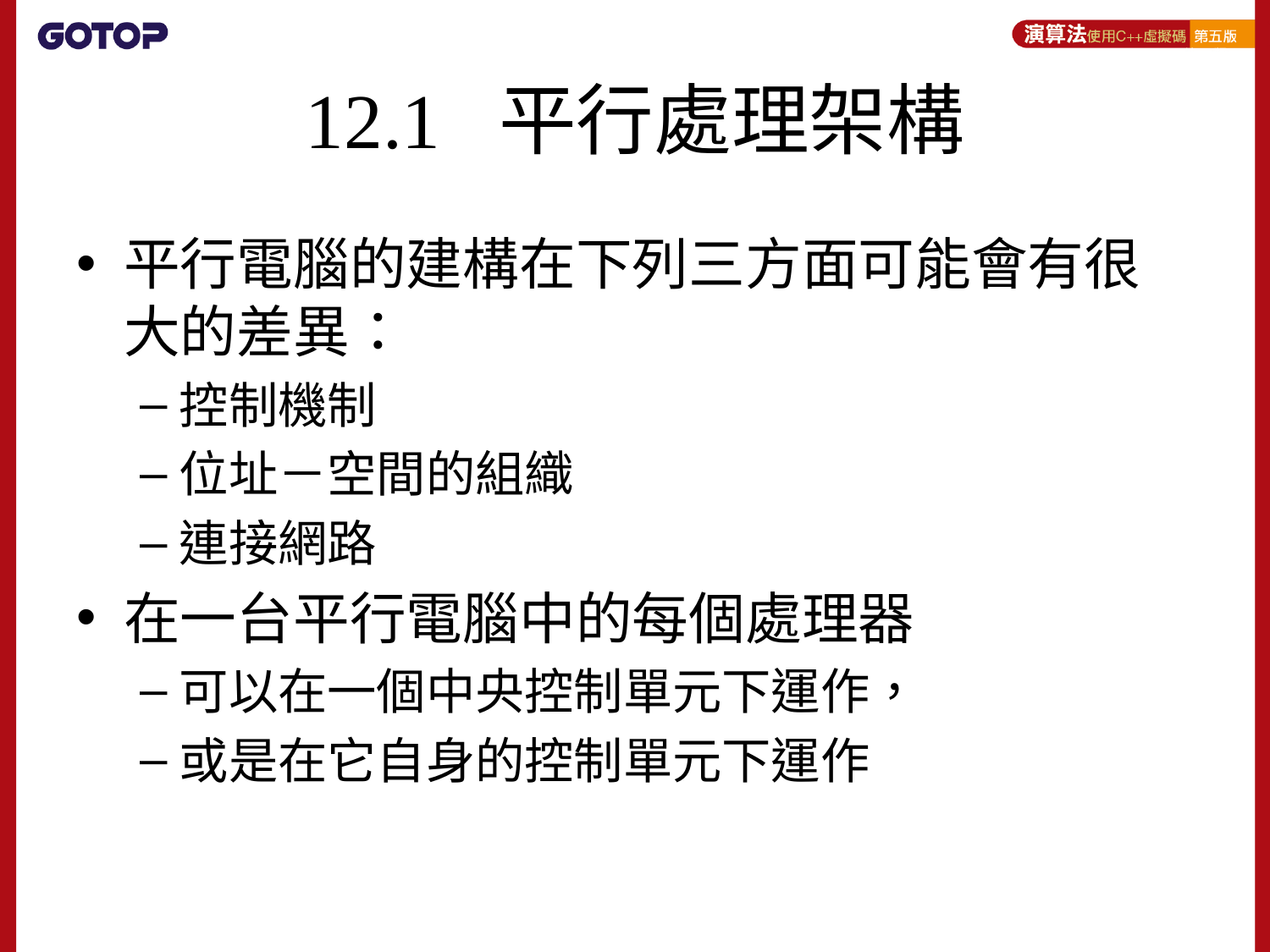

# 12.1  平行處理架構
平行電腦的建構在下列三方面可能會有很大的差異：
控制機制
位址－空間的組織
連接網路
在一台平行電腦中的每個處理器
可以在一個中央控制單元下運作，
或是在它自身的控制單元下運作